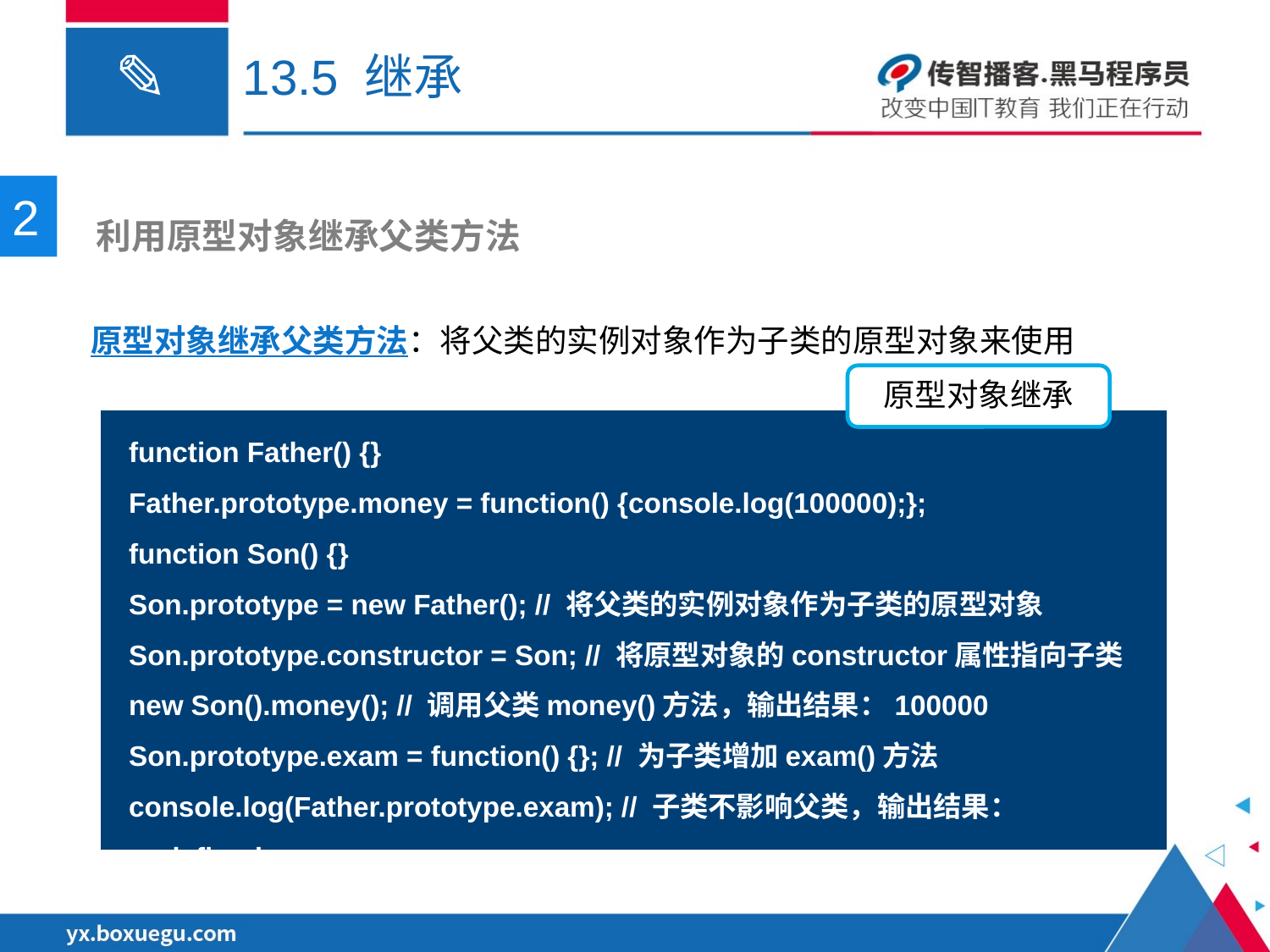

# 13.5 继承

2
  利用原型对象继承父类方法
原型对象继承父类方法：将父类的实例对象作为子类的原型对象来使用
原型对象继承

function Father() {}
Father.prototype.money = function() {console.log(100000);};
function Son() {}
Son.prototype = new Father(); // 将父类的实例对象作为子类的原型对象
Son.prototype.constructor = Son; // 将原型对象的constructor属性指向子类
new Son().money(); // 调用父类money()方法，输出结果：100000
Son.prototype.exam = function() {}; // 为子类增加exam()方法
console.log(Father.prototype.exam); // 子类不影响父类，输出结果：undefined